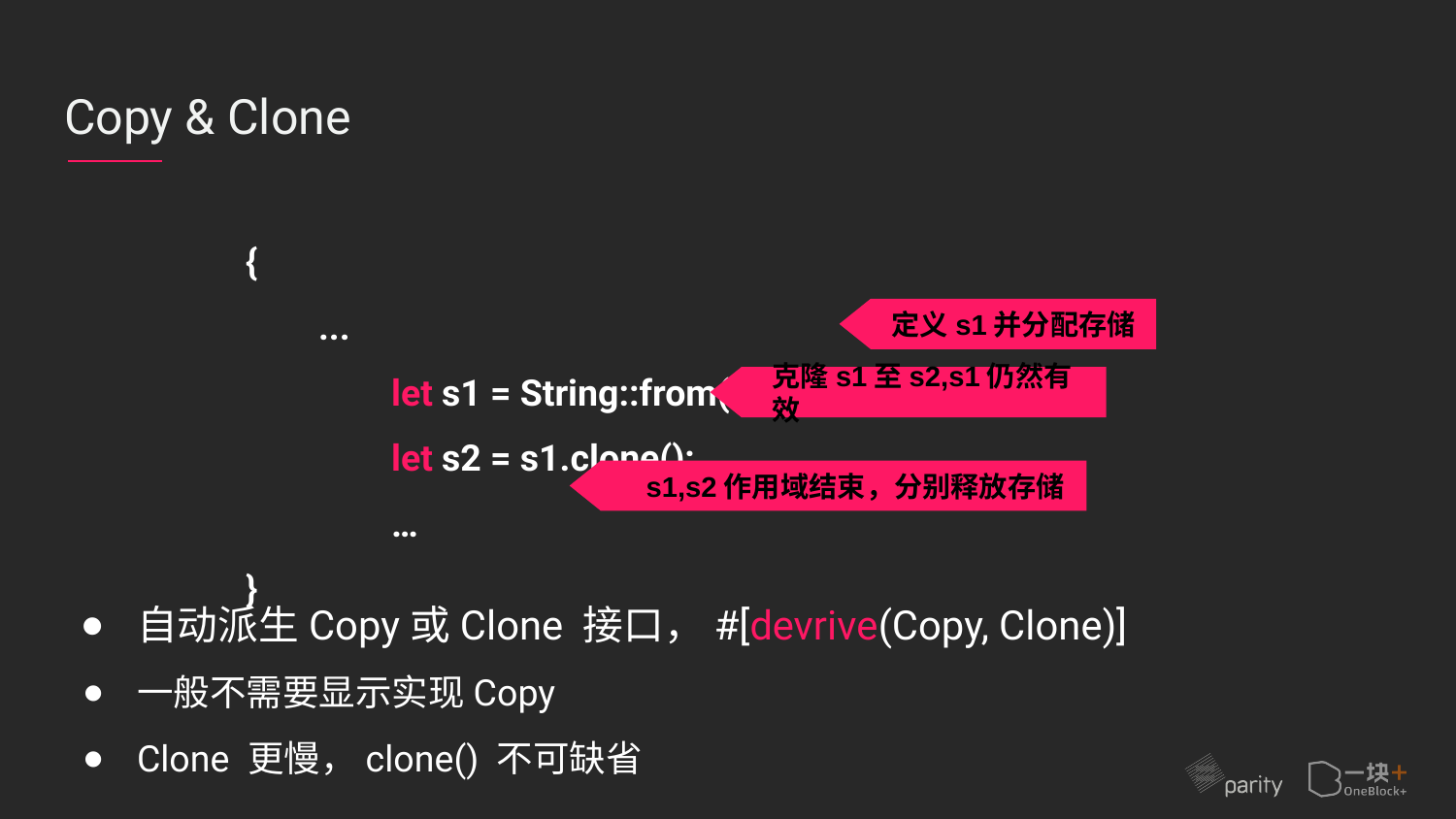

# Copy & Clone
{
...
    	let s1 = String::from("hello");
	let s2 = s1.clone();
	…
}

定义s1并分配存储
克隆s1至s2,s1仍然有效
s1,s2作用域结束，分别释放存储
自动派生Copy或Clone 接口，#[devrive(Copy, Clone)]
一般不需要显示实现Copy
Clone 更慢，clone() 不可缺省